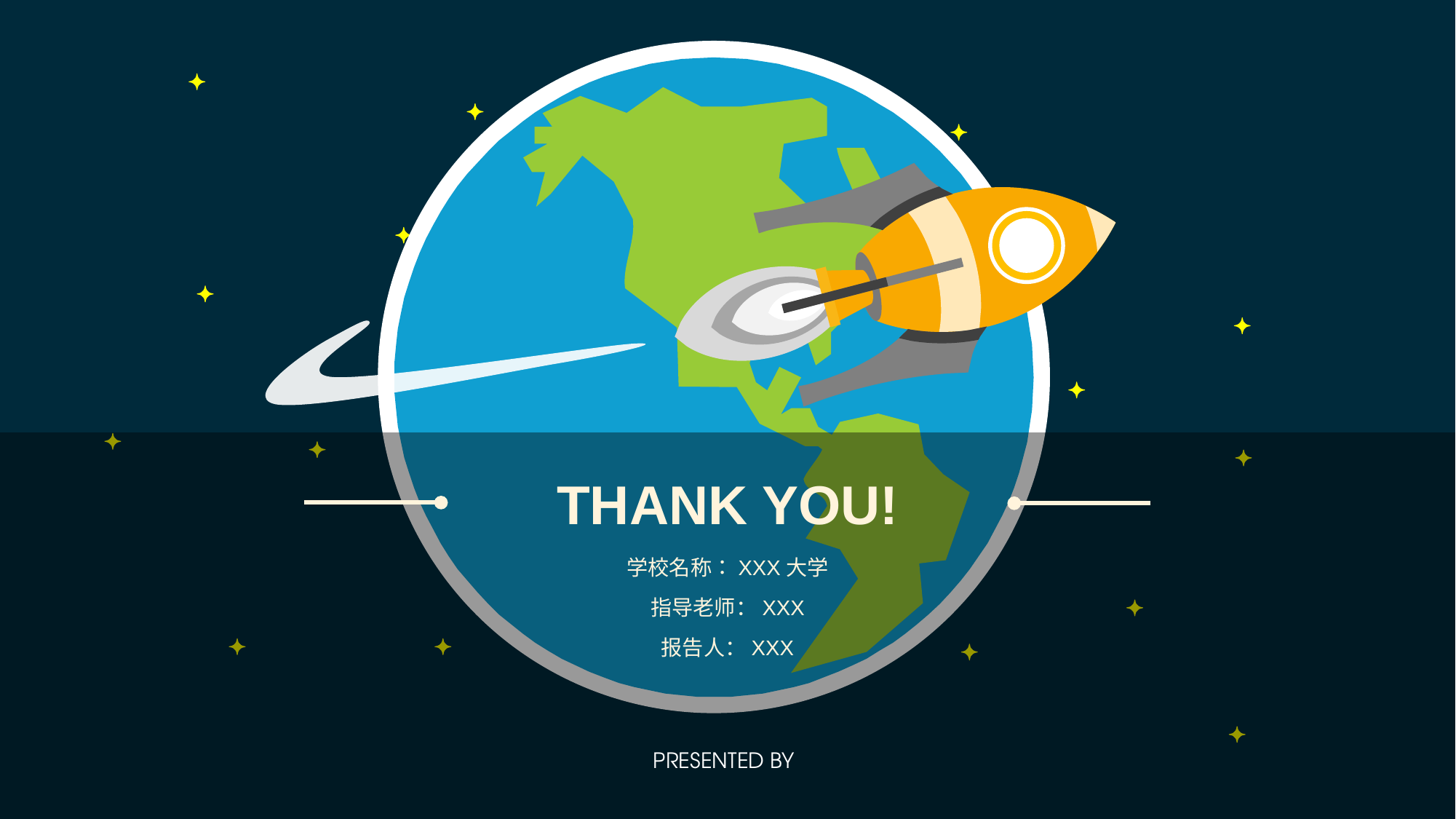

THANK YOU!
学校名称：XXX大学
指导老师：XXX
报告人：XXX
PRESENTED BY